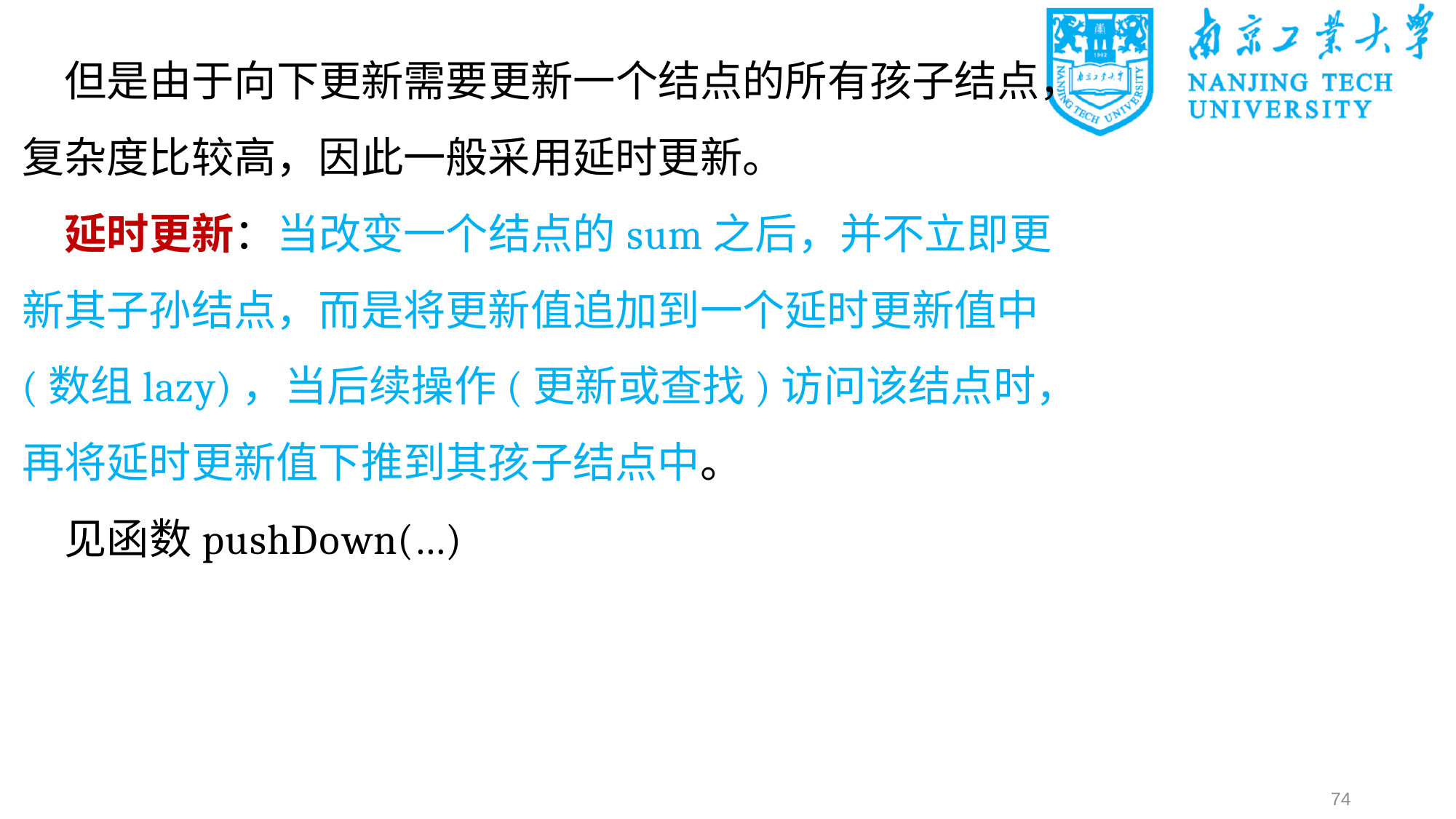

但是由于向下更新需要更新一个结点的所有孩子结点，复杂度比较高，因此一般采用延时更新。
延时更新：当改变一个结点的sum之后，并不立即更新其子孙结点，而是将更新值追加到一个延时更新值中(数组lazy)，当后续操作(更新或查找)访问该结点时，再将延时更新值下推到其孩子结点中。
见函数pushDown(…)
74